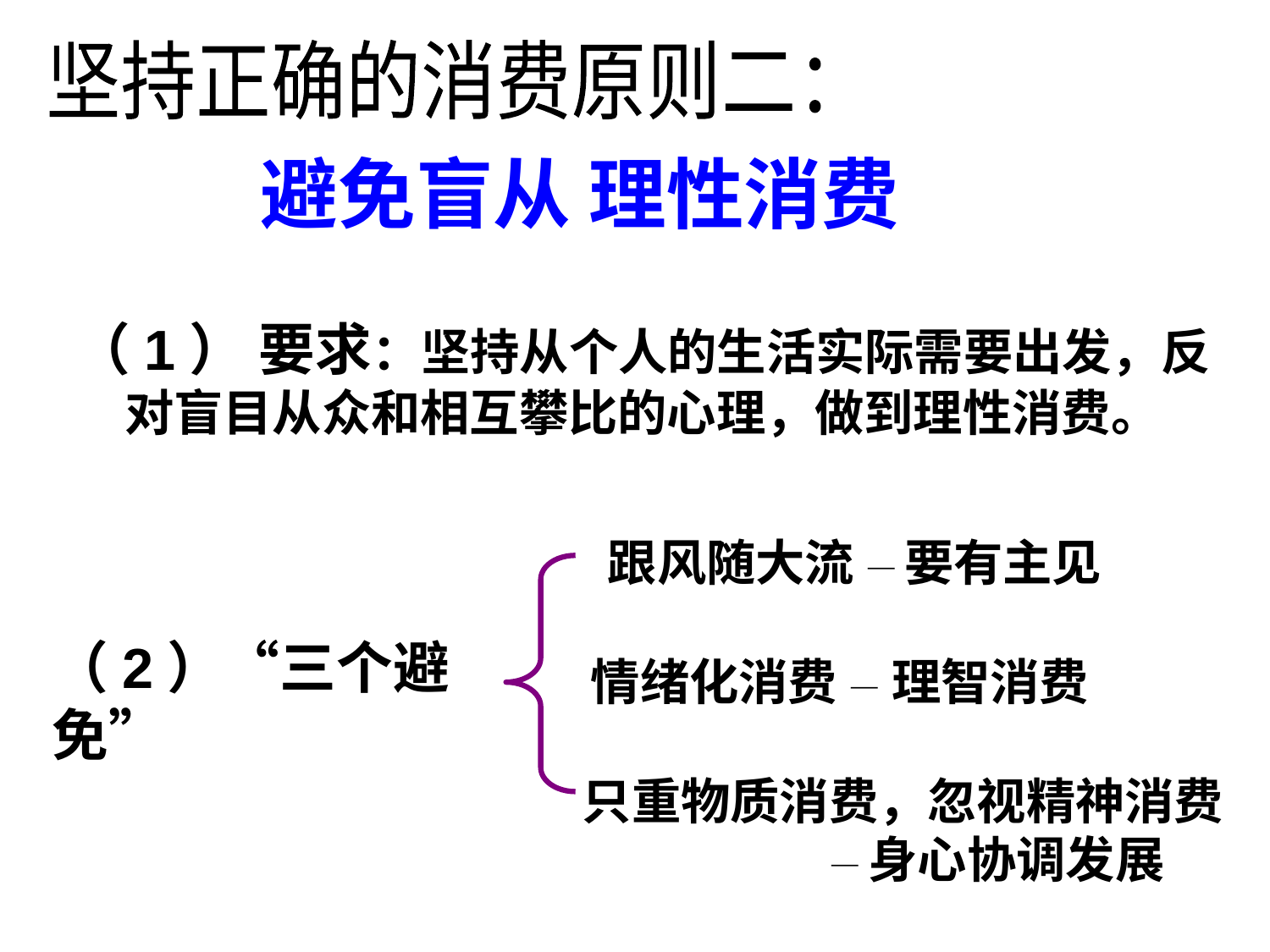

坚持正确的消费原则二：
避免盲从 理性消费
（1） 要求：坚持从个人的生活实际需要出发，反对盲目从众和相互攀比的心理，做到理性消费。
跟风随大流 — 要有主见

（2）“三个避免”
 情绪化消费 — 理智消费
只重物质消费，忽视精神消费
                      —身心协调发展